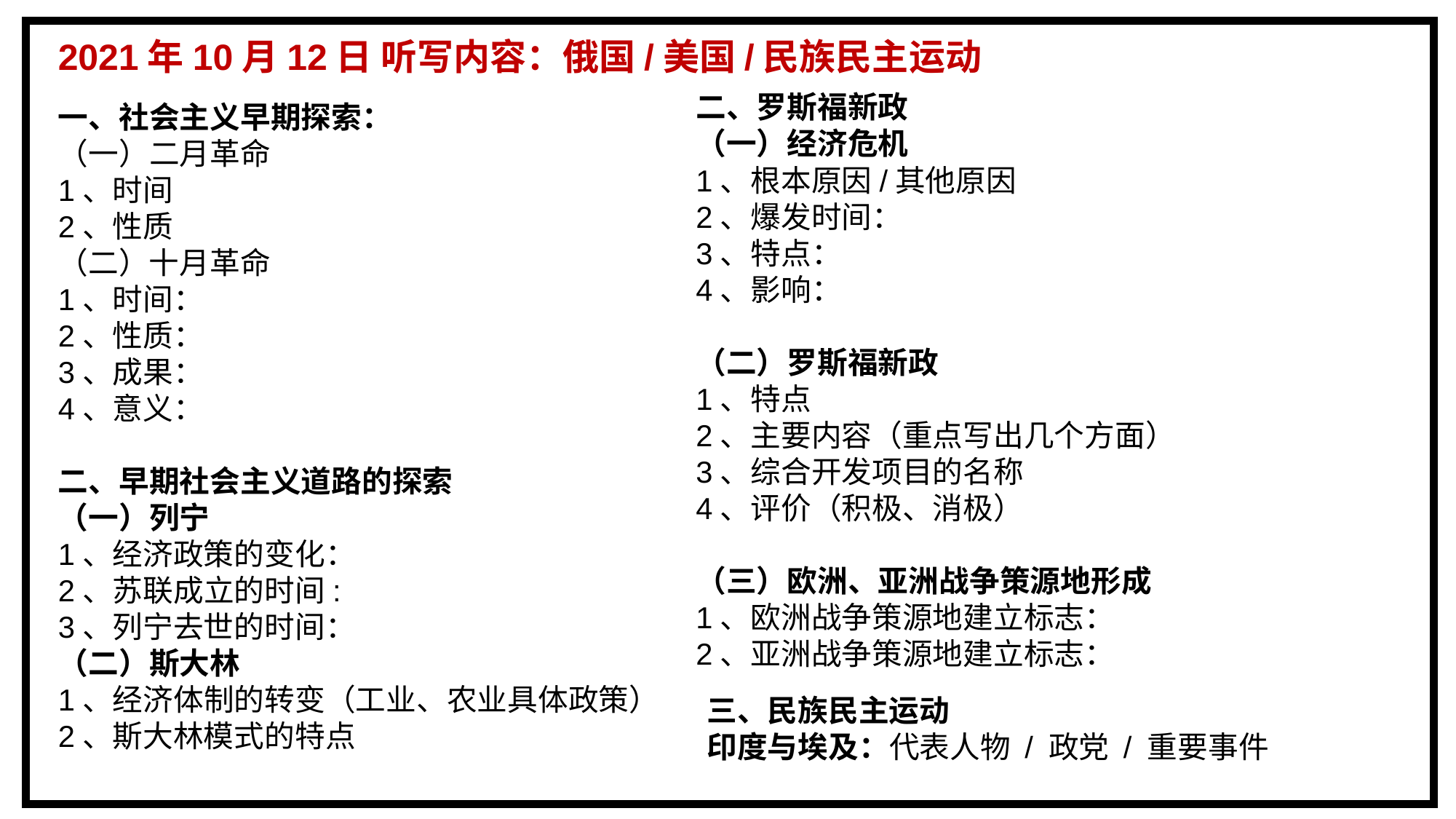

2021年10月12日 听写内容：俄国/美国/民族民主运动
二、罗斯福新政
（一）经济危机
1、根本原因/其他原因
2、爆发时间：
3、特点：
4、影响：

（二）罗斯福新政
1、特点
2、主要内容（重点写出几个方面）
3、综合开发项目的名称
4、评价（积极、消极）

（三）欧洲、亚洲战争策源地形成
1、欧洲战争策源地建立标志：
2、亚洲战争策源地建立标志：
一、社会主义早期探索：
（一）二月革命
1、时间
2、性质
（二）十月革命
1、时间：
2、性质：
3、成果：
4、意义：

二、早期社会主义道路的探索
（一）列宁
1、经济政策的变化：
2、苏联成立的时间:
3、列宁去世的时间：
（二）斯大林
1、经济体制的转变（工业、农业具体政策）
2、斯大林模式的特点

三、民族民主运动
印度与埃及：代表人物 / 政党 / 重要事件